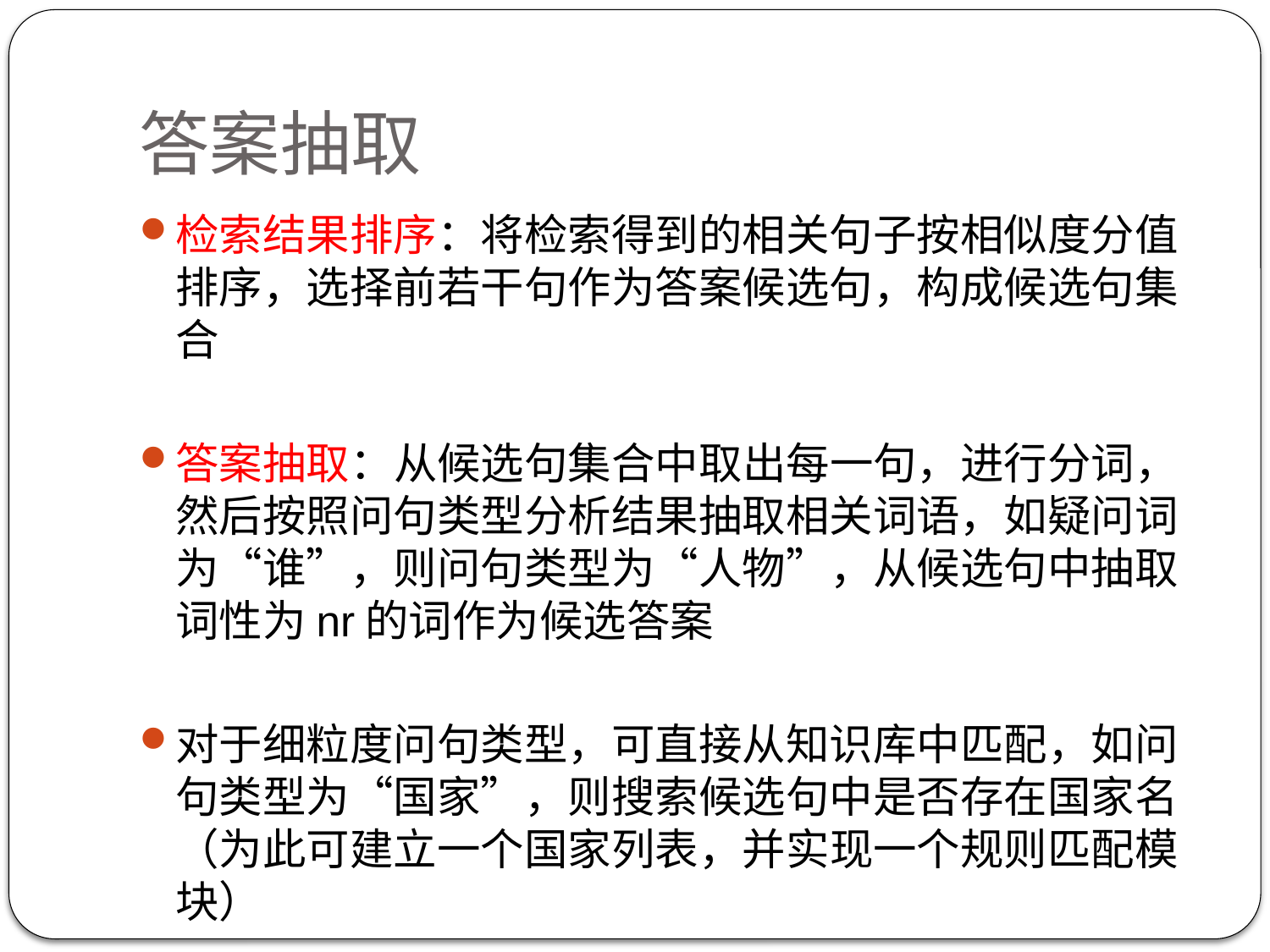

# 答案抽取
检索结果排序：将检索得到的相关句子按相似度分值排序，选择前若干句作为答案候选句，构成候选句集合

答案抽取：从候选句集合中取出每一句，进行分词，然后按照问句类型分析结果抽取相关词语，如疑问词为“谁”，则问句类型为“人物”，从候选句中抽取词性为nr的词作为候选答案

对于细粒度问句类型，可直接从知识库中匹配，如问句类型为“国家”，则搜索候选句中是否存在国家名（为此可建立一个国家列表，并实现一个规则匹配模块）